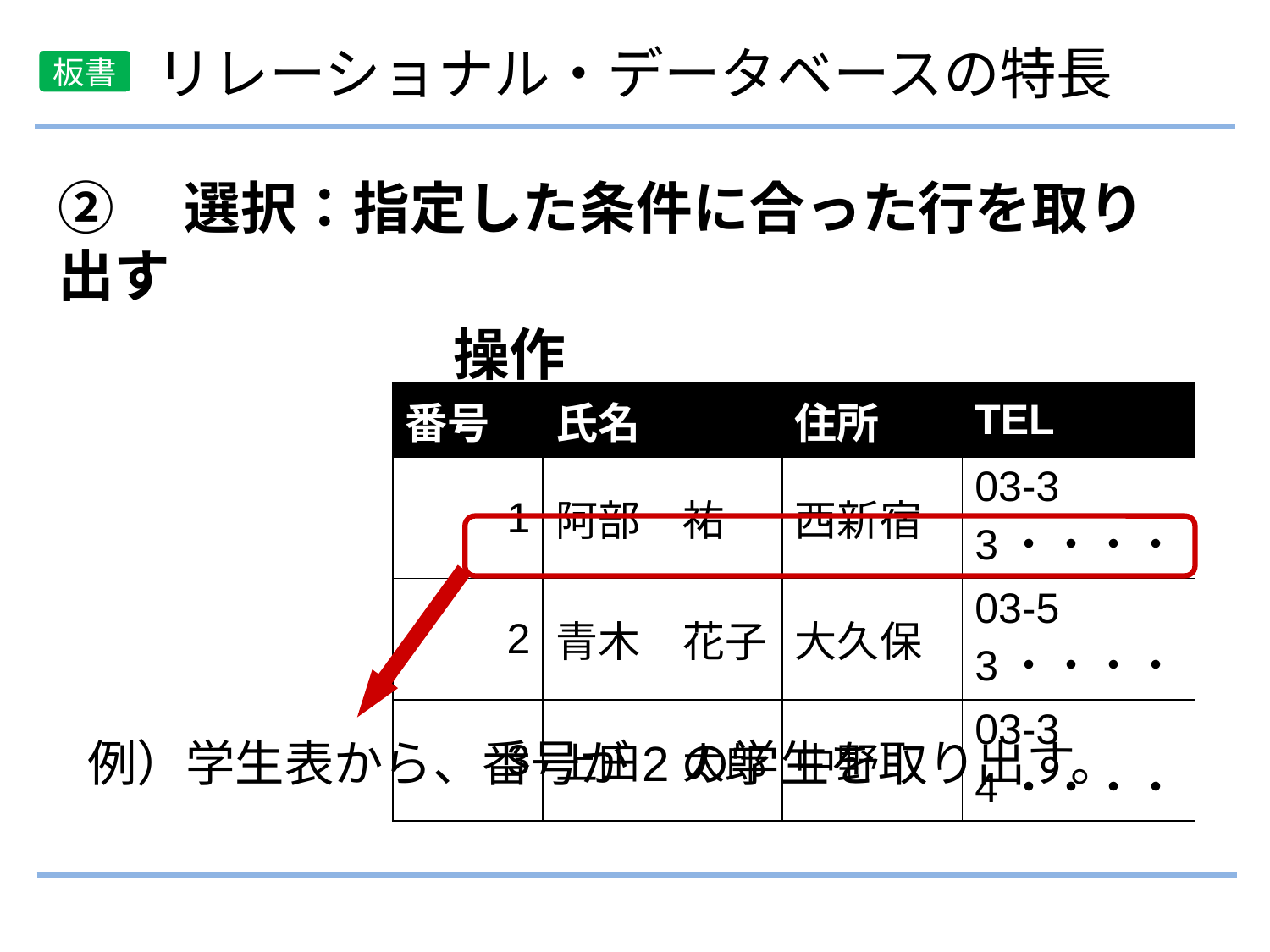

リレーショナル・データベースの特長

板書

②　選択：指定した条件に合った行を取り出す
　　　　　　　操作

| 番号 | 氏名 | 住所 | TEL |
| --- | --- | --- | --- |
| 1 | 阿部　祐 | 西新宿 | 03-33・・・・ |
| 2 | 青木　花子 | 大久保 | 03-53・・・・ |
| 3 | 上田　太郎 | 中野 | 03-34・・・・ |

例）学生表から、番号が2の学生を取り出す。